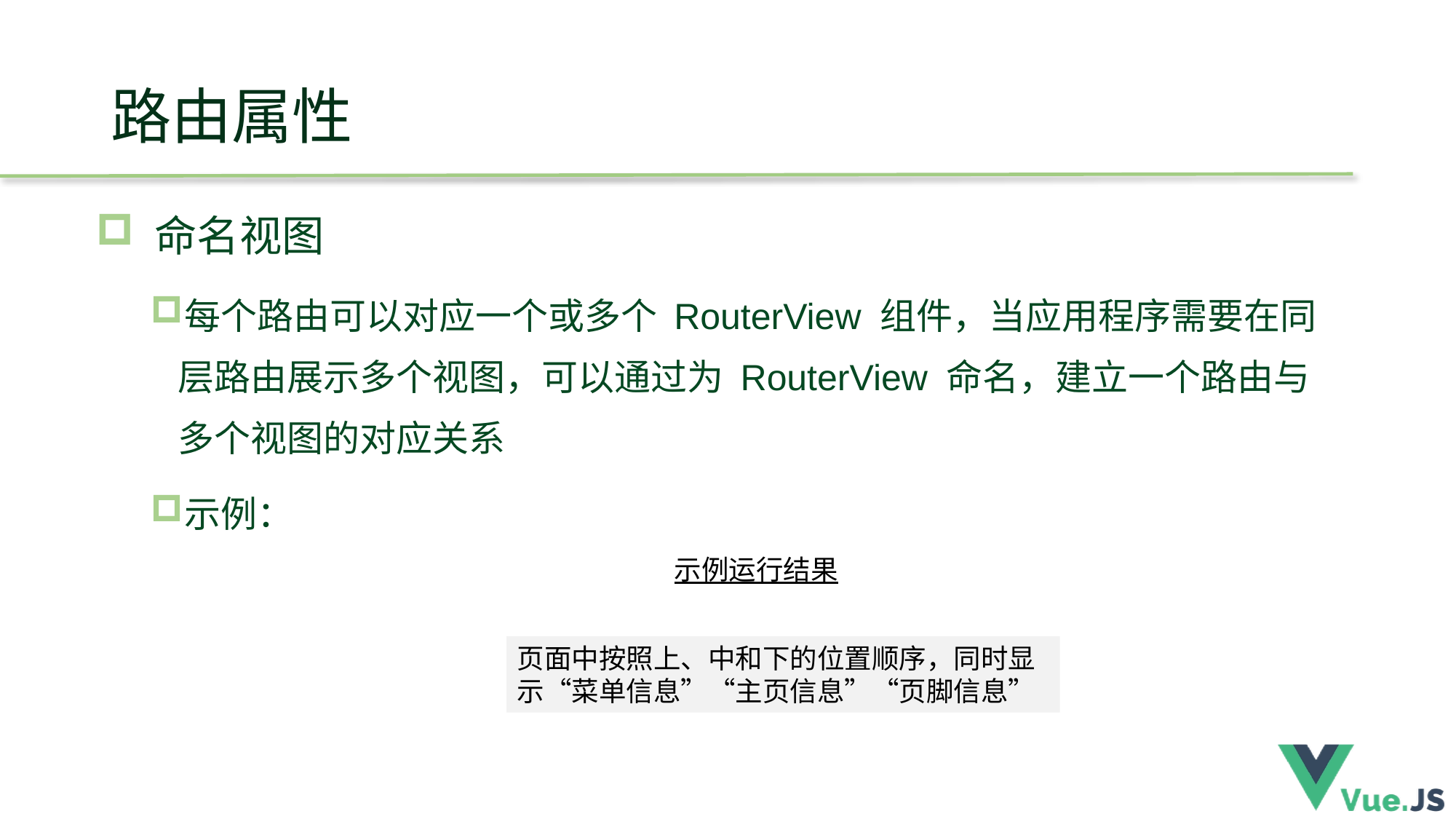

# 路由属性
 命名视图
每个路由可以对应一个或多个 RouterView 组件，当应用程序需要在同层路由展示多个视图，可以通过为 RouterView 命名，建立一个路由与多个视图的对应关系
示例：

示例运行结果
页面中按照上、中和下的位置顺序，同时显示“菜单信息”“主页信息”“页脚信息”